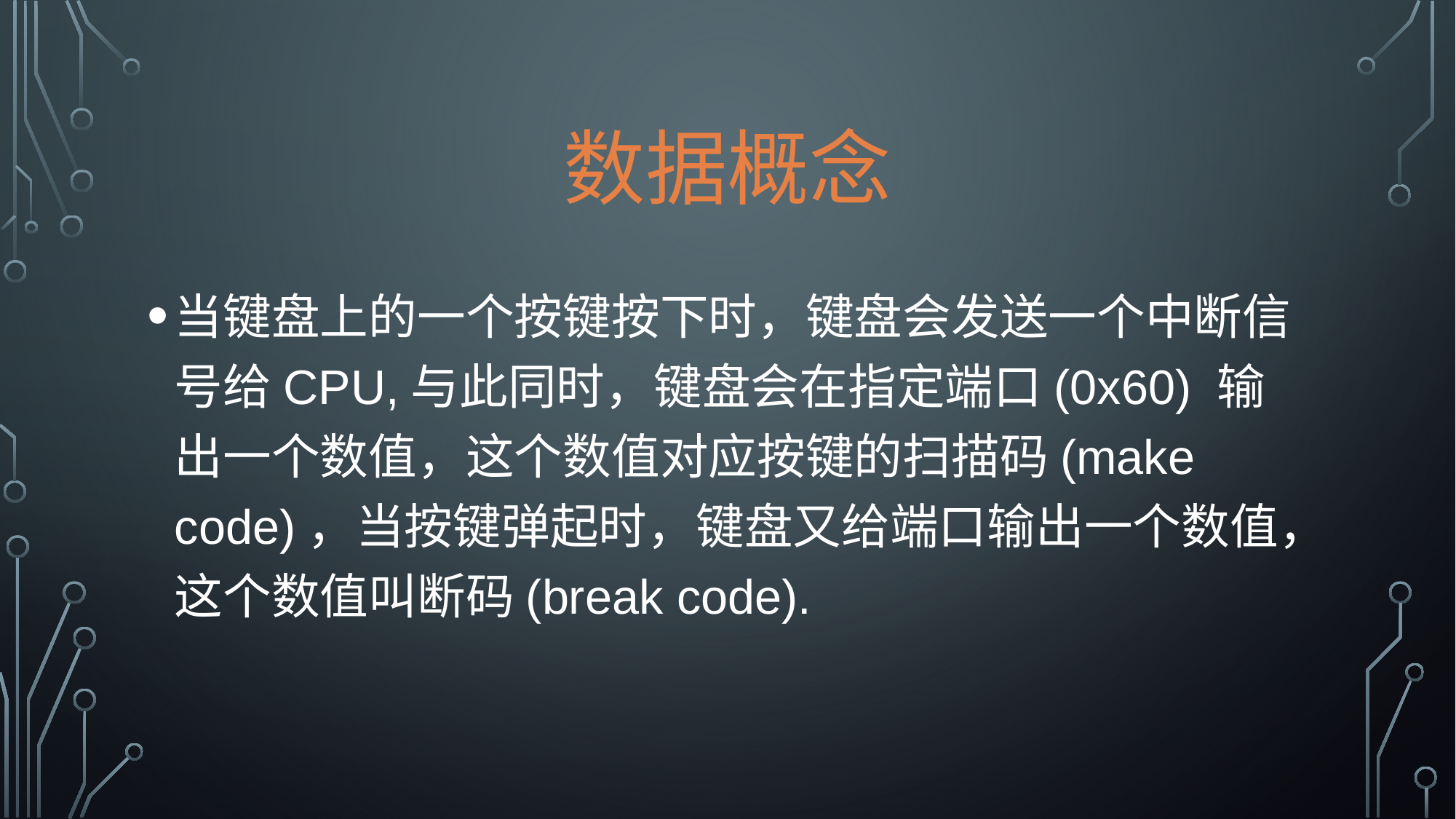

数据概念
当键盘上的一个按键按下时，键盘会发送一个中断信号给CPU,与此同时，键盘会在指定端口(0x60) 输出一个数值，这个数值对应按键的扫描码(make code)，当按键弹起时，键盘又给端口输出一个数值，这个数值叫断码(break code).